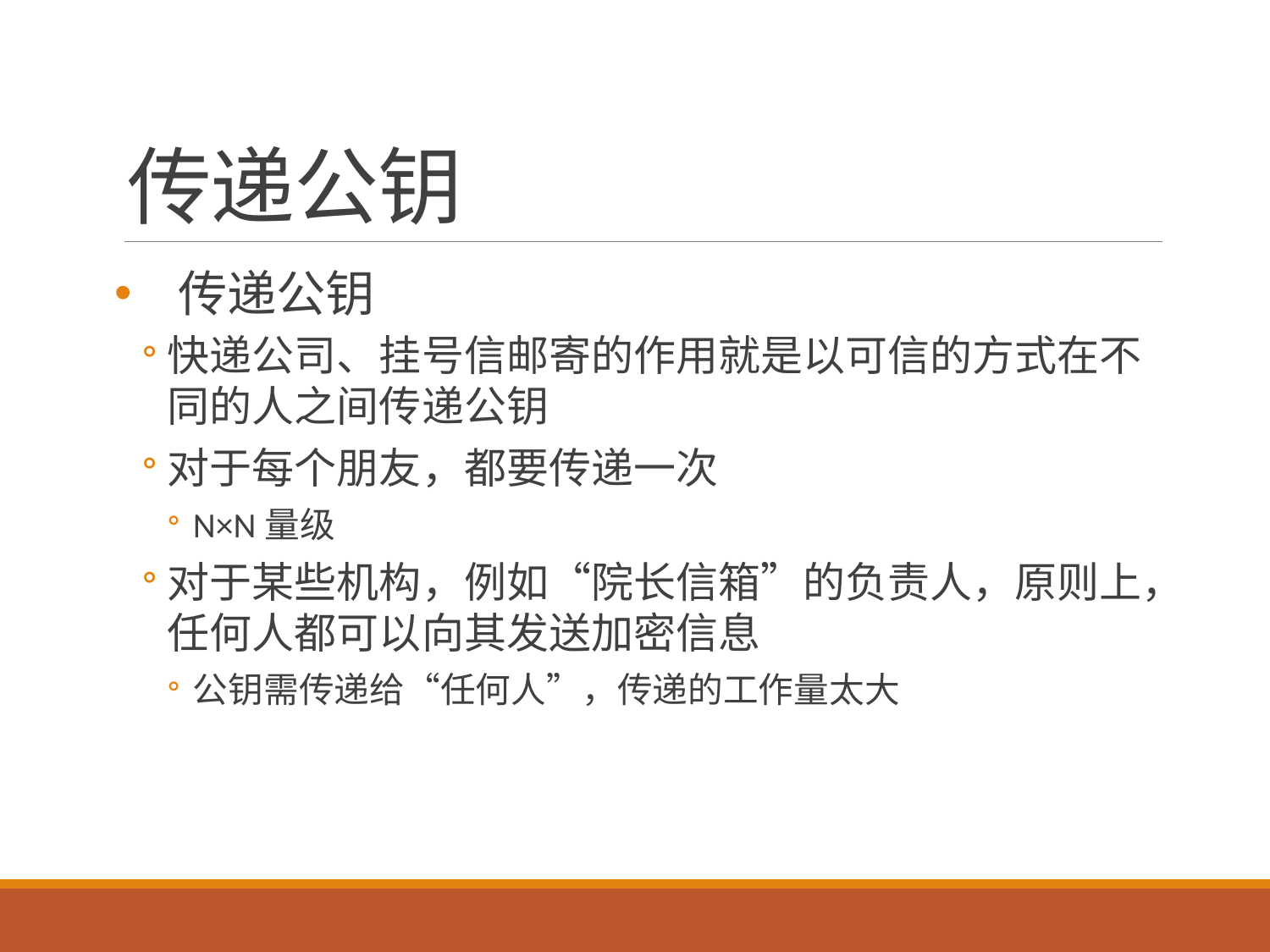

# 传递公钥
传递公钥
快递公司、挂号信邮寄的作用就是以可信的方式在不同的人之间传递公钥
对于每个朋友，都要传递一次
N×N量级
对于某些机构，例如“院长信箱”的负责人，原则上，任何人都可以向其发送加密信息
公钥需传递给“任何人”，传递的工作量太大
7